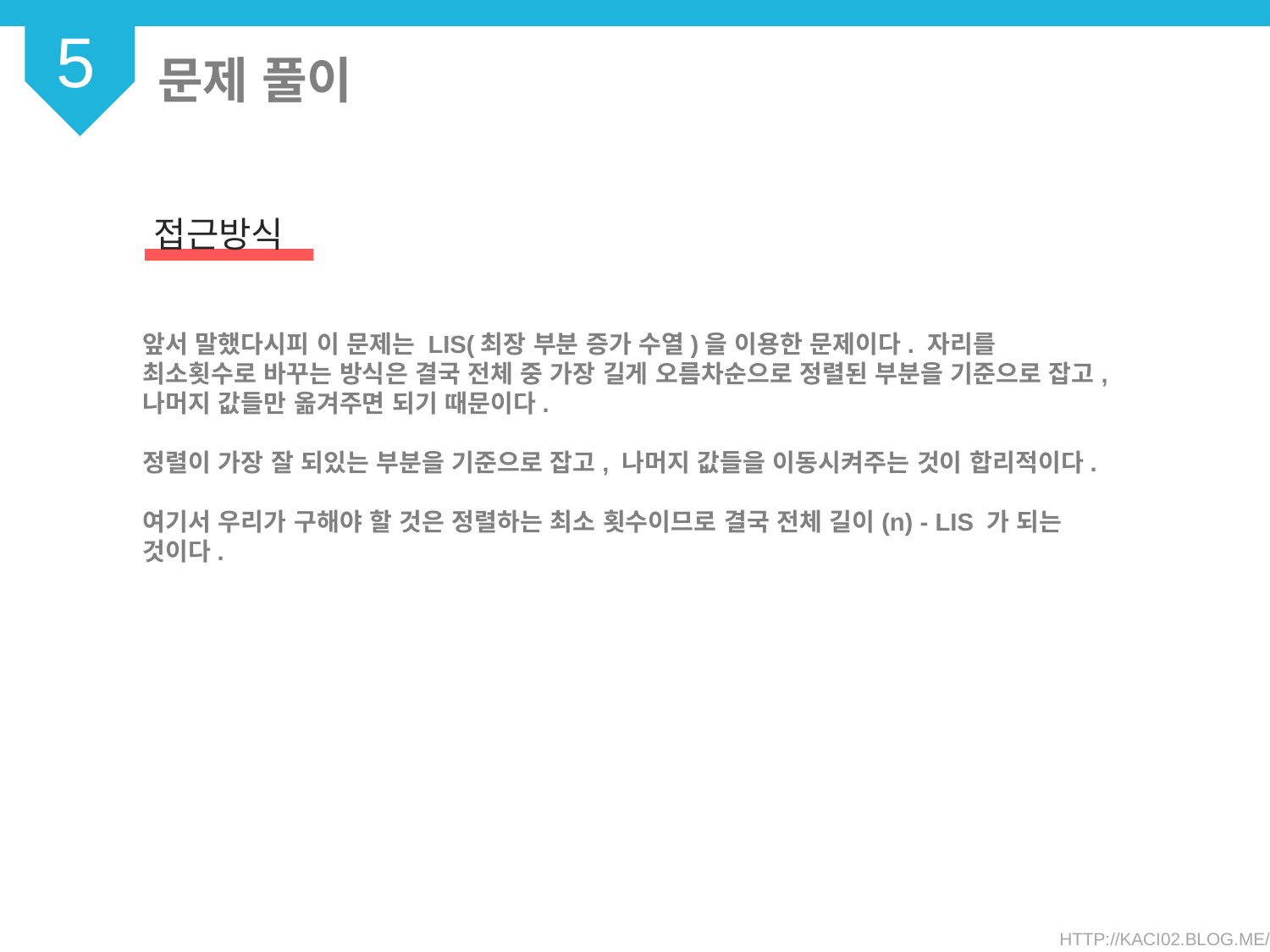

5

문제 풀이
접근방식
접근 방식 :  앞서 말했다시피 이 문제는 LIS(최장 부분 증가 수열)을 이용한 문제이다. 자리를 최소횟수로 바꾸는 방식은 결국 전체 중 가장 길게 오름차순으로 정렬된 부

앞서 말했다시피 이 문제는 LIS(최장 부분 증가 수열)을 이용한 문제이다. 자리를 최소횟수로 바꾸는 방식은 결국 전체 중 가장 길게 오름차순으로 정렬된 부분을 기준으로 잡고, 나머지 값들만 옮겨주면 되기 때문이다.

정렬이 가장 잘 되있는 부분을 기준으로 잡고, 나머지 값들을 이동시켜주는 것이 합리적이다.

여기서 우리가 구해야 할 것은 정렬하는 최소 횟수이므로 결국 전체 길이(n) - LIS 가 되는 것이다.

HTTP://KACI02.BLOG.ME/